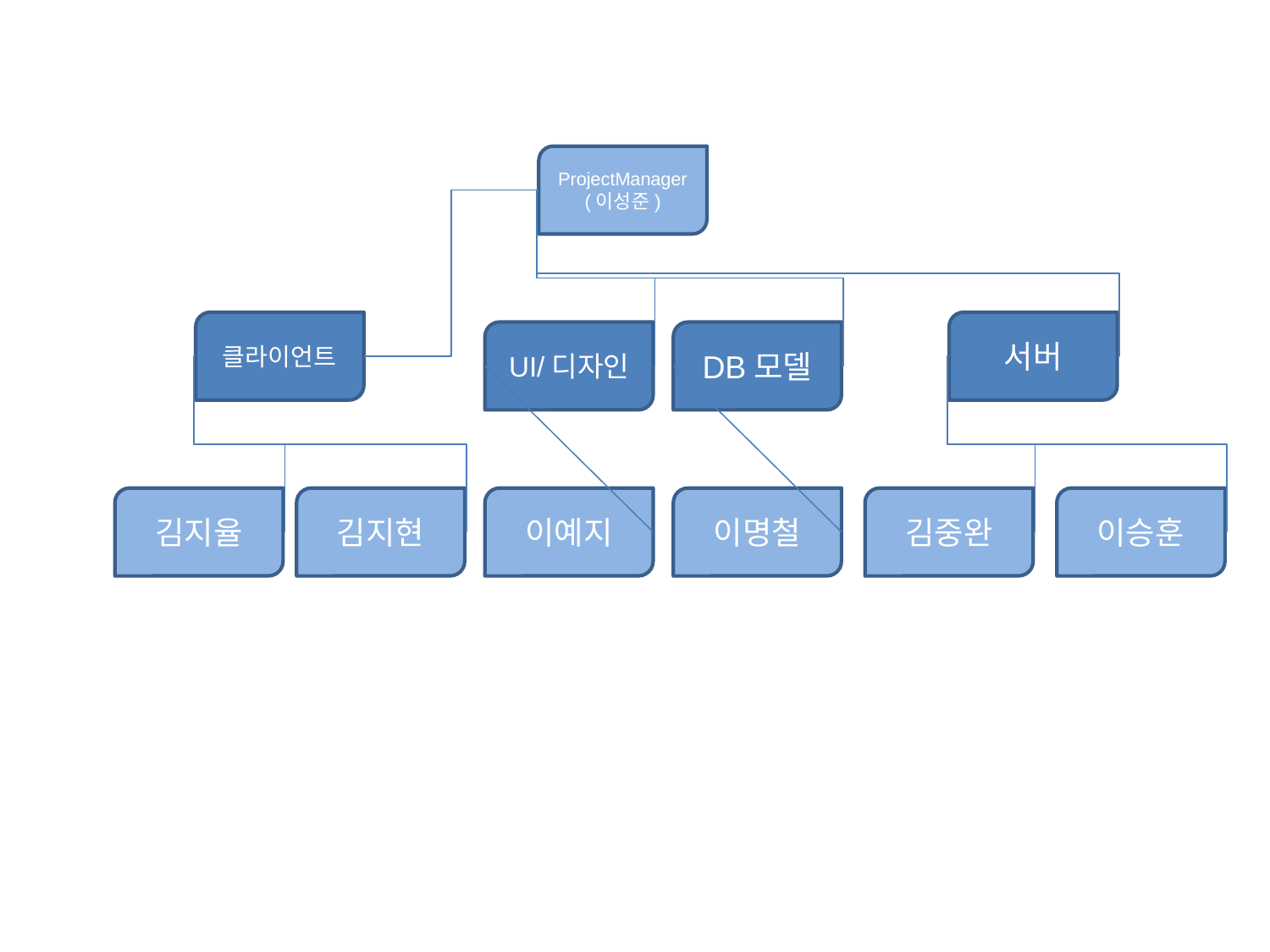

ProjectManager
(이성준)

클라이언트

서버

UI/디자인

DB모델

김지율

김지현

이예지

이명철

김중완

이승훈